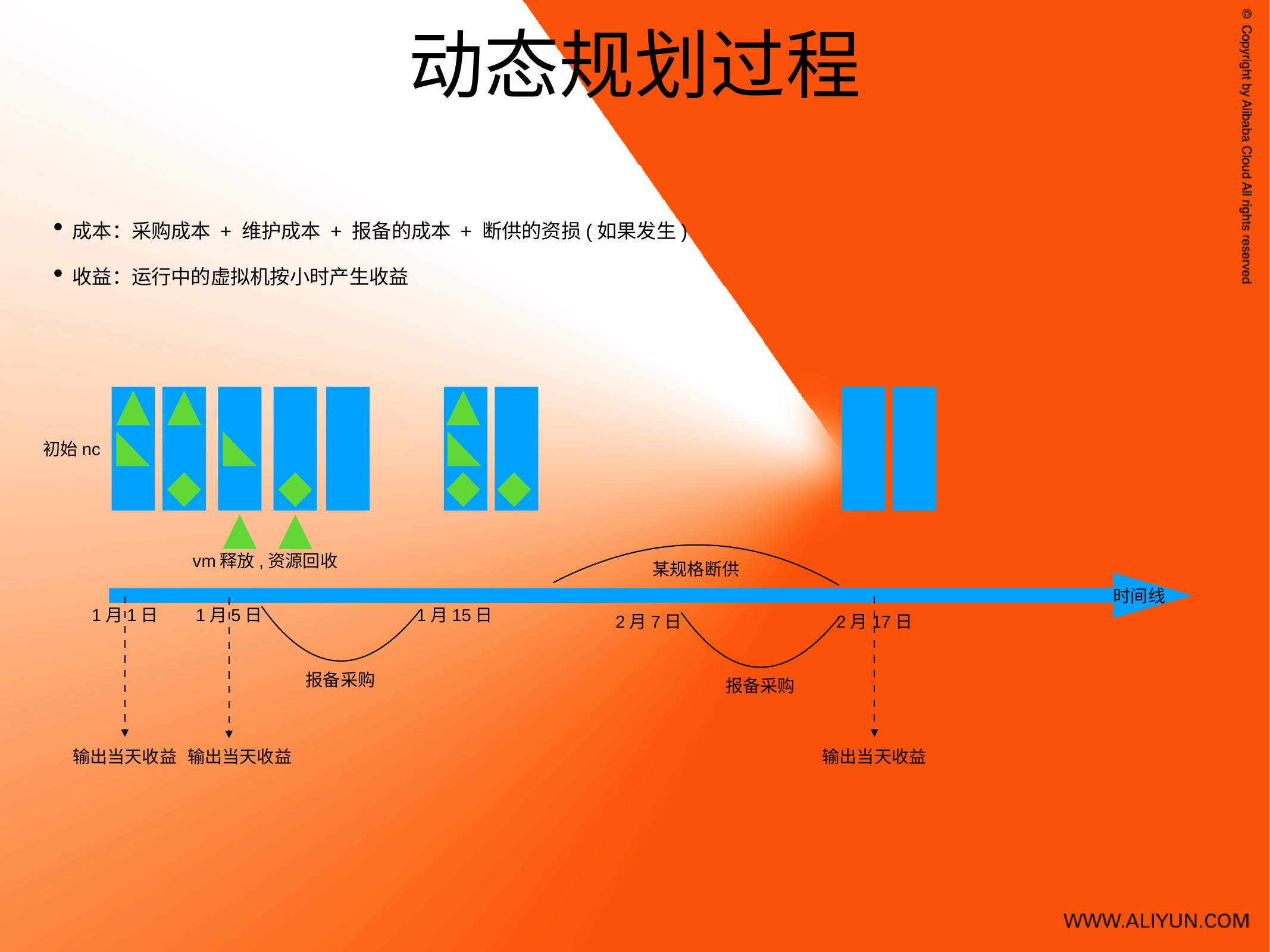

# 动态规划过程
成本：采购成本 + 维护成本 + 报备的成本 + 断供的资损(如果发生)
收益：运行中的虚拟机按小时产生收益

初始nc

vm释放,资源回收

某规格断供

时间线

1月1日
1月5日
1月15日
2月7日
2月17日

报备采购
报备采购
输出当天收益
输出当天收益
输出当天收益